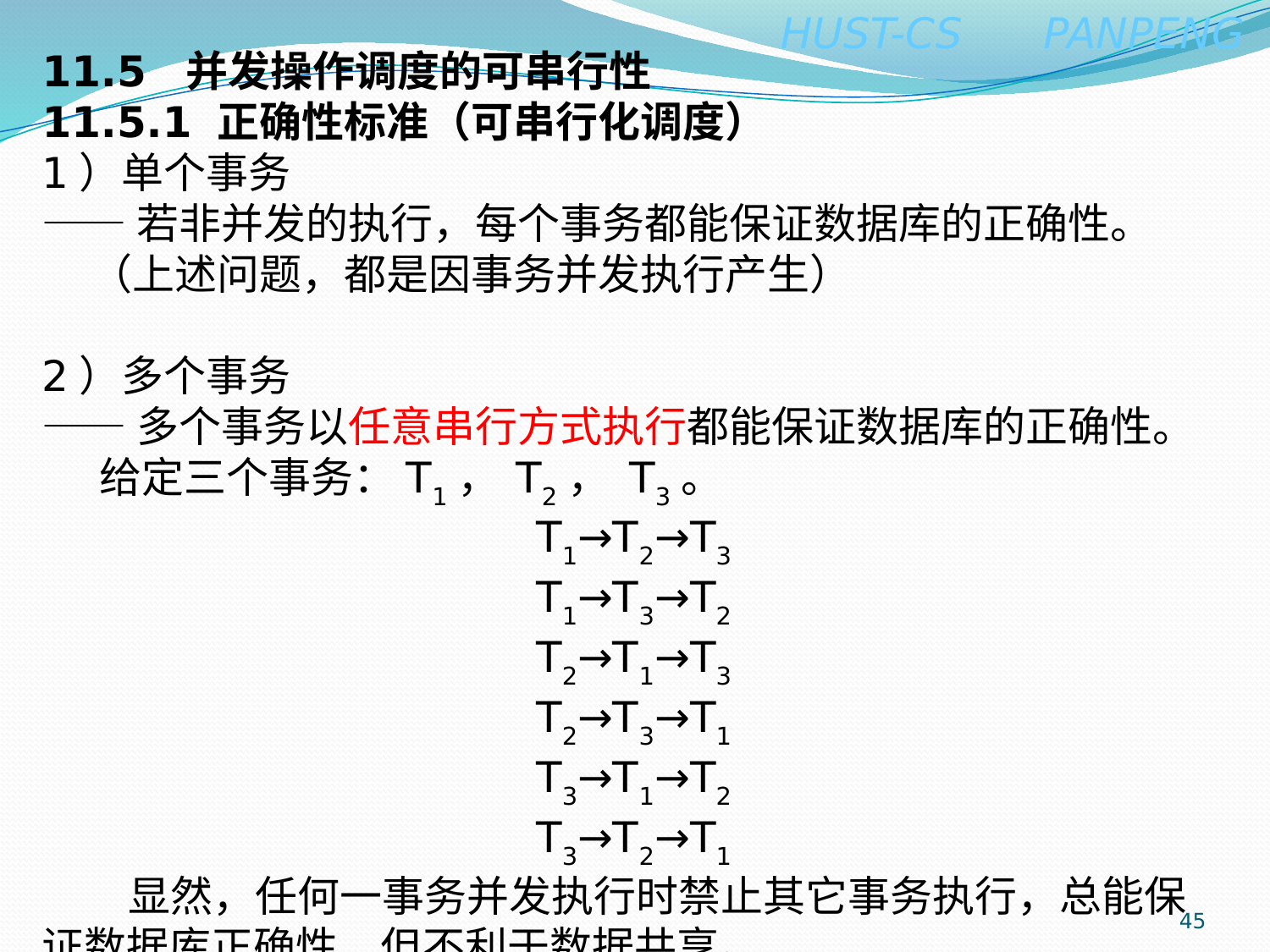

11.5  并发操作调度的可串行性
11.5.1 正确性标准（可串行化调度）
1）单个事务
——若非并发的执行，每个事务都能保证数据库的正确性。
    （上述问题，都是因事务并发执行产生）

2）多个事务
——多个事务以任意串行方式执行都能保证数据库的正确性。
     给定三个事务：T1， T2， T3。
T1→T2→T3
T1→T3→T2
T2→T1→T3
T2→T3→T1
T3→T1→T2
T3→T2→T1
        显然，任何一事务并发执行时禁止其它事务执行，总能保证数据库正确性，但不利于数据共享。
45